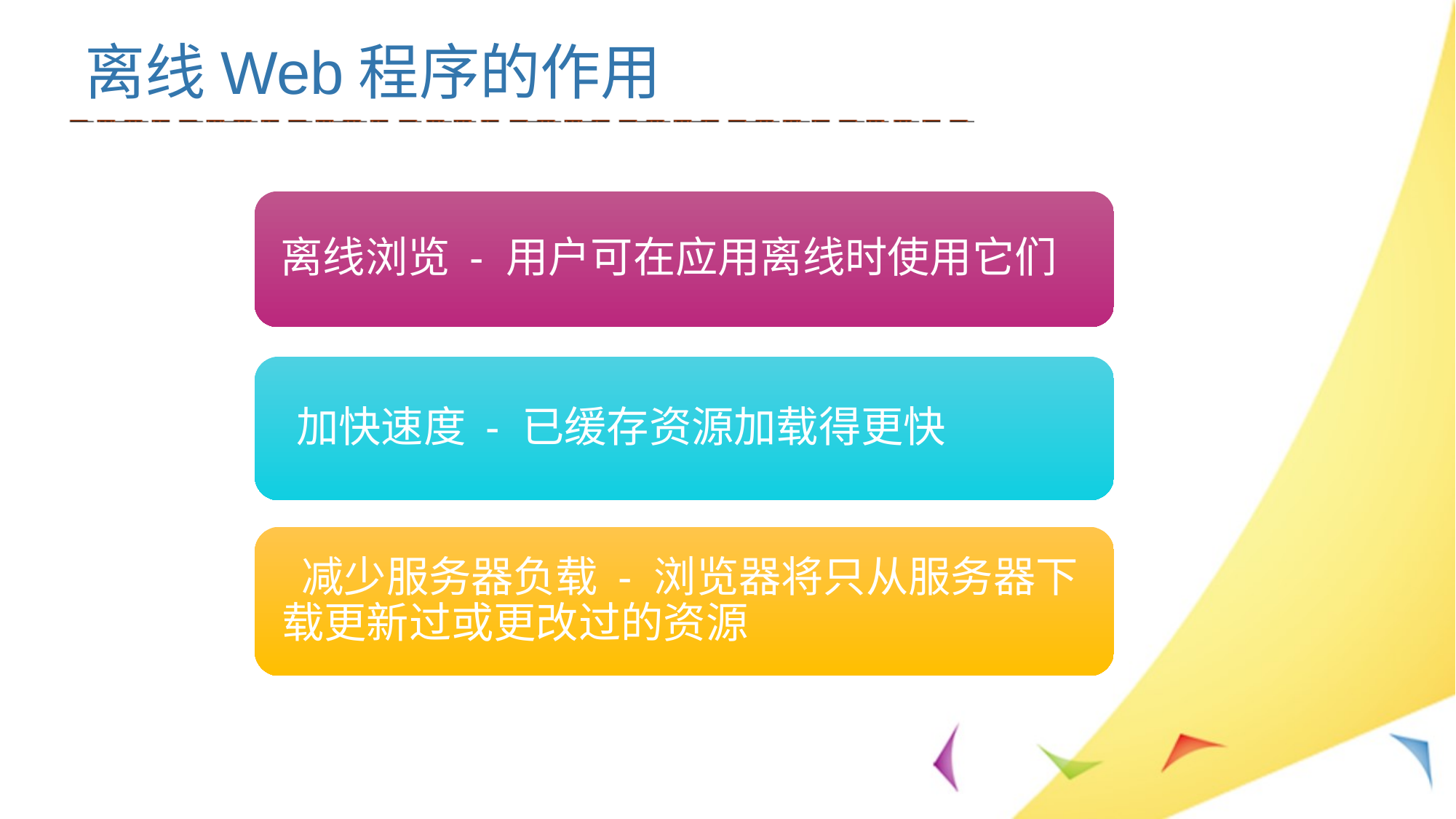

离线Web程序的作用
离线浏览 - 用户可在应用离线时使用它们
 加快速度 - 已缓存资源加载得更快
 减少服务器负载 - 浏览器将只从服务器下载更新过或更改过的资源